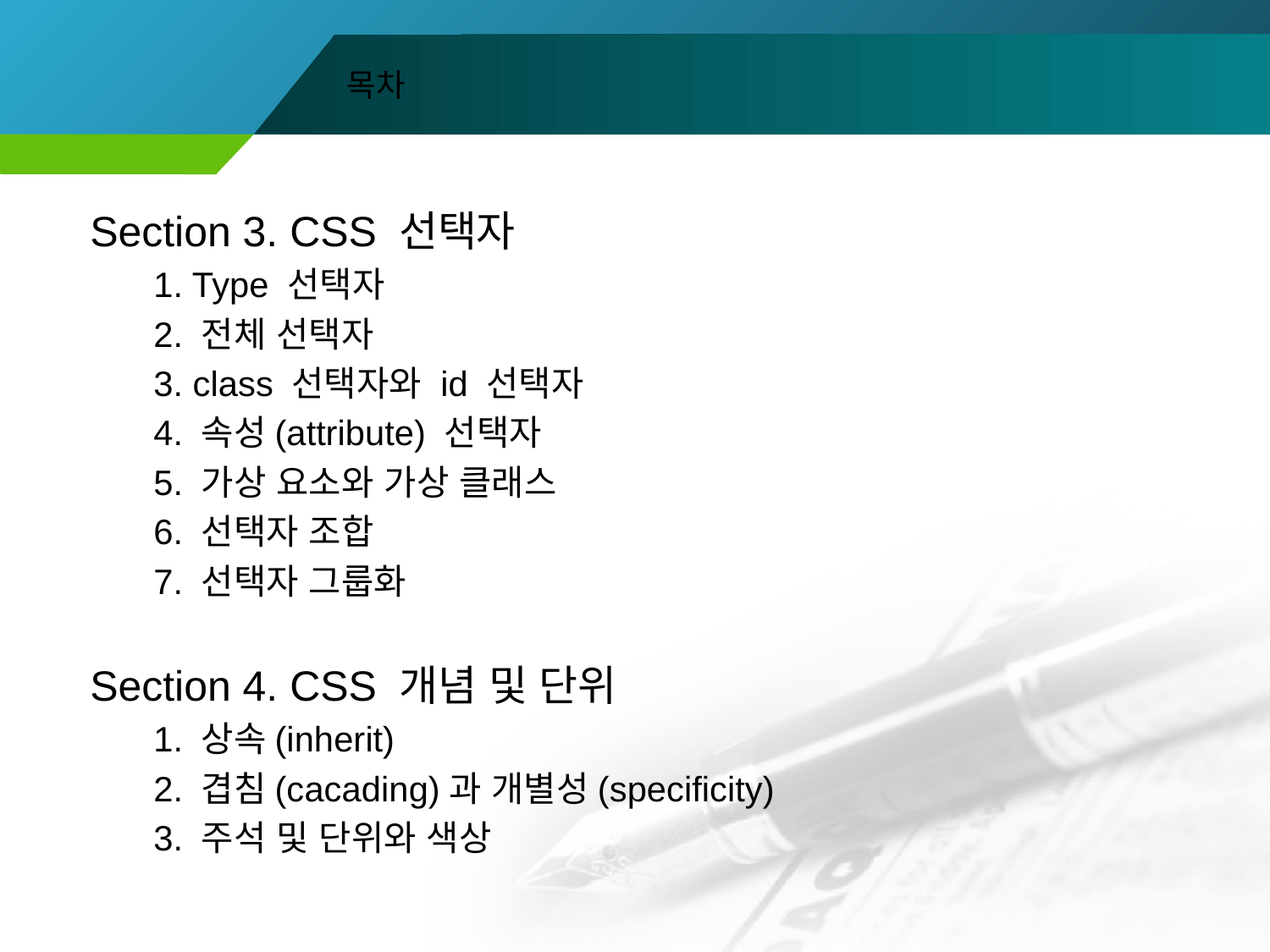

# 목차
Section 3. CSS 선택자
1. Type 선택자
2. 전체 선택자
3. class 선택자와 id 선택자
4. 속성(attribute) 선택자
5. 가상 요소와 가상 클래스
6. 선택자 조합
7. 선택자 그룹화

Section 4. CSS 개념 및 단위
1. 상속(inherit)
2. 겹침(cacading)과 개별성(specificity)
3. 주석 및 단위와 색상